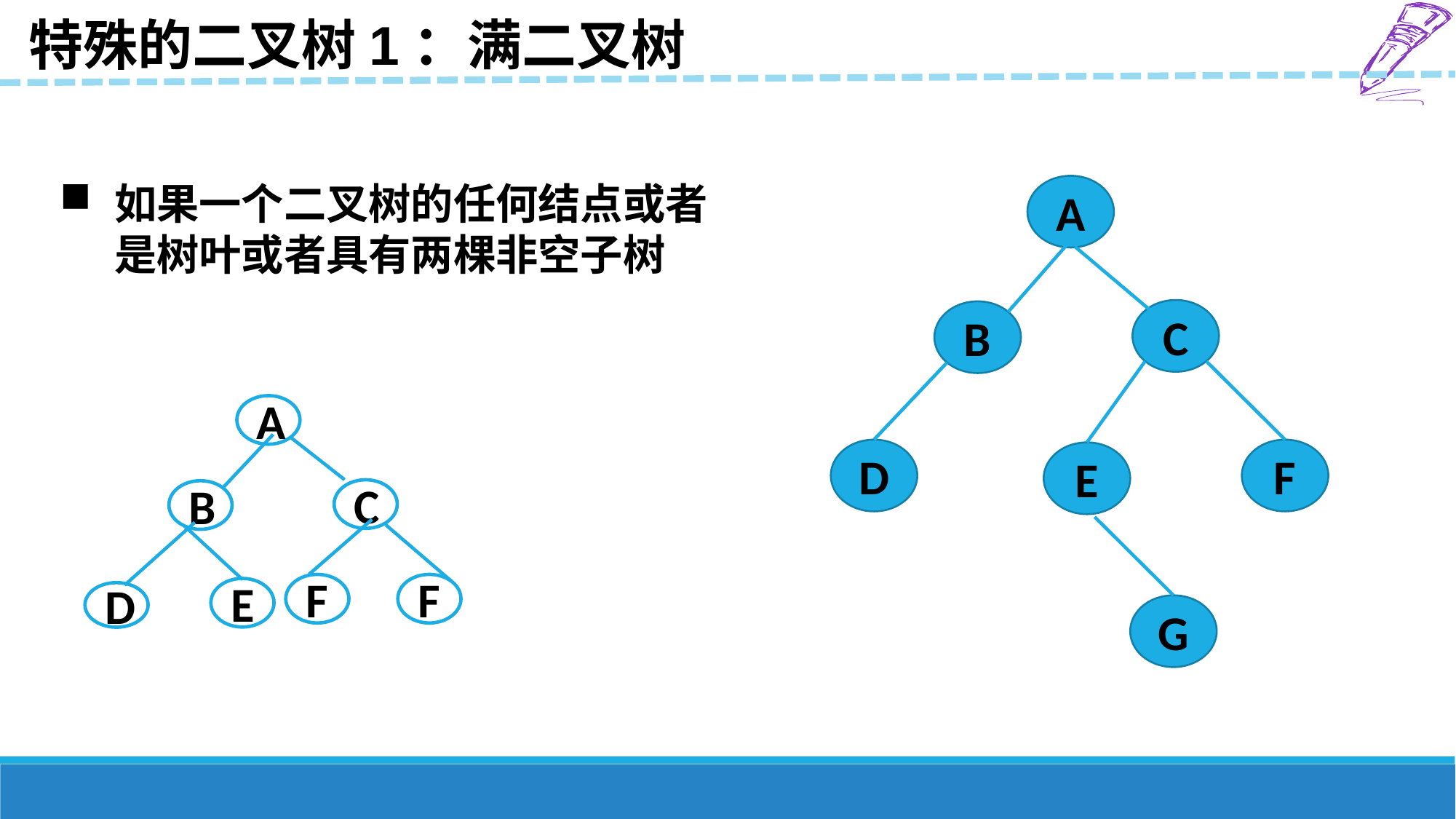

特殊的二叉树1：满二叉树
如果一个二叉树的任何结点或者是树叶或者具有两棵非空子树
A
C
B
D
F
E
G
A
C
B
F
E
D
F